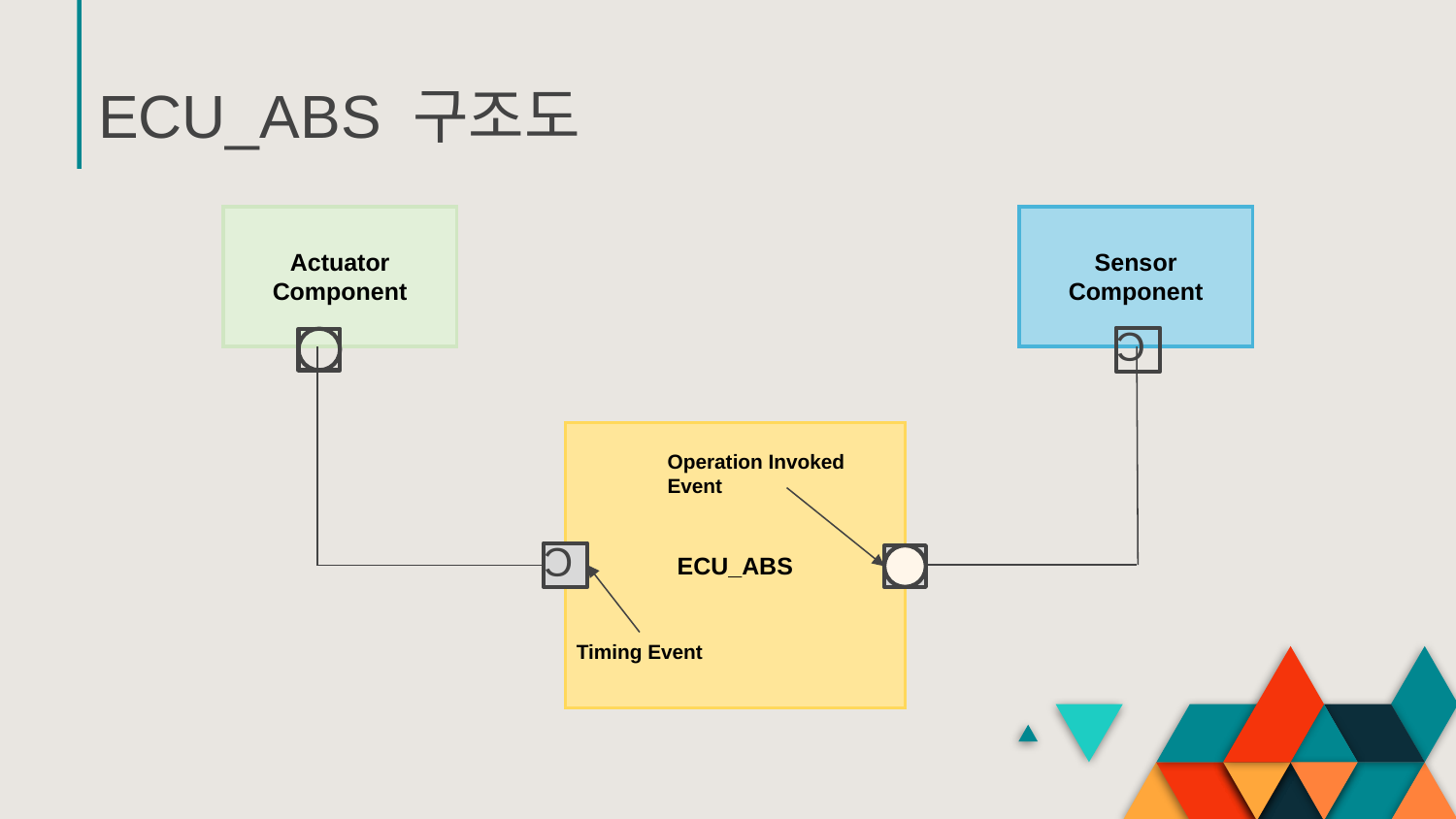

# ECU_ABS 구조도
Actuator Component
Sensor
Component
C

ECU_ABS
Operation Invoked Event
C

Timing Event